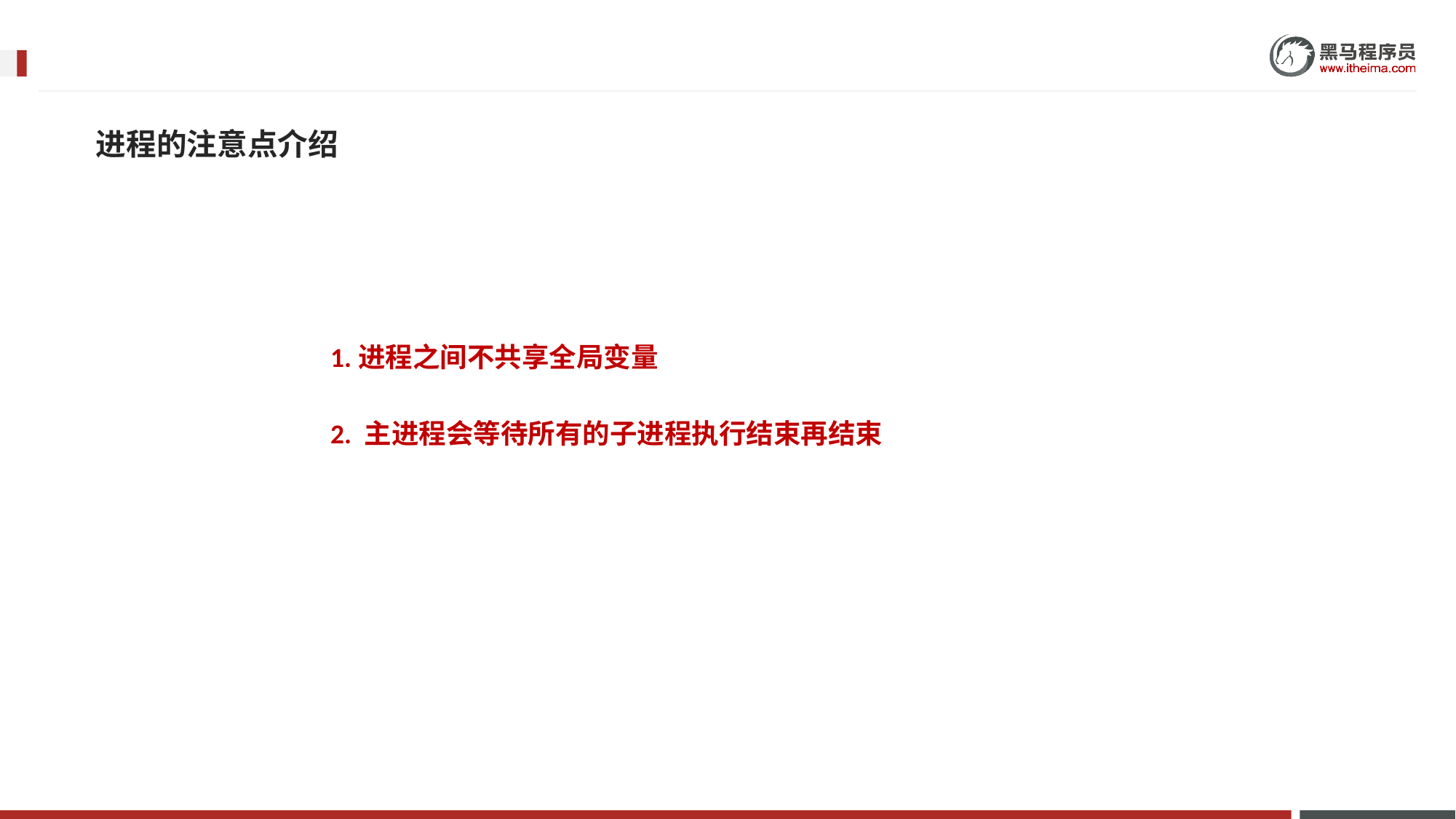

进程的注意点介绍
1.进程之间不共享全局变量

2. 主进程会等待所有的子进程执行结束再结束